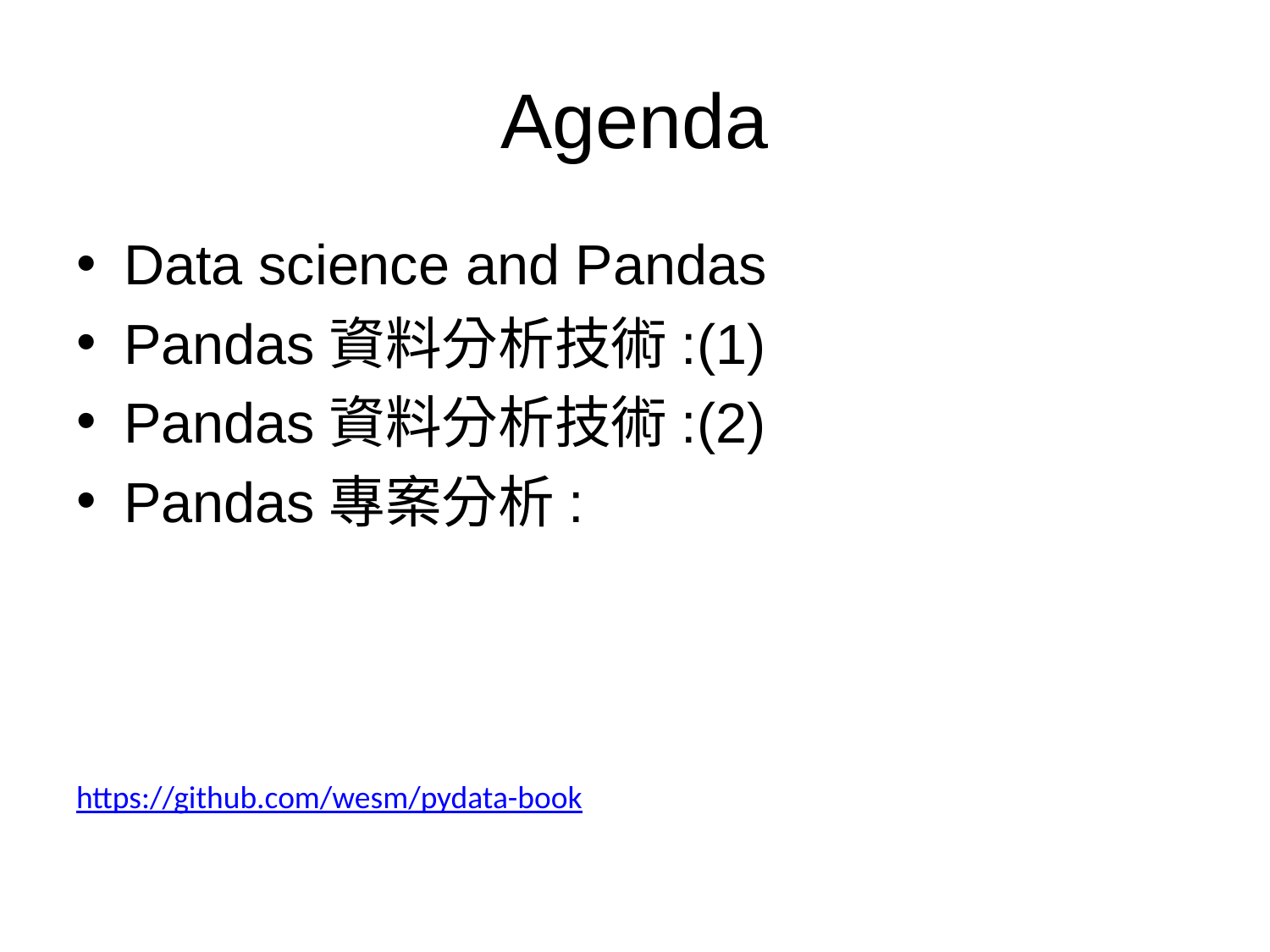

# Agenda
Data science and Pandas
Pandas資料分析技術:(1)
Pandas資料分析技術:(2)
Pandas專案分析:

https://github.com/wesm/pydata-book